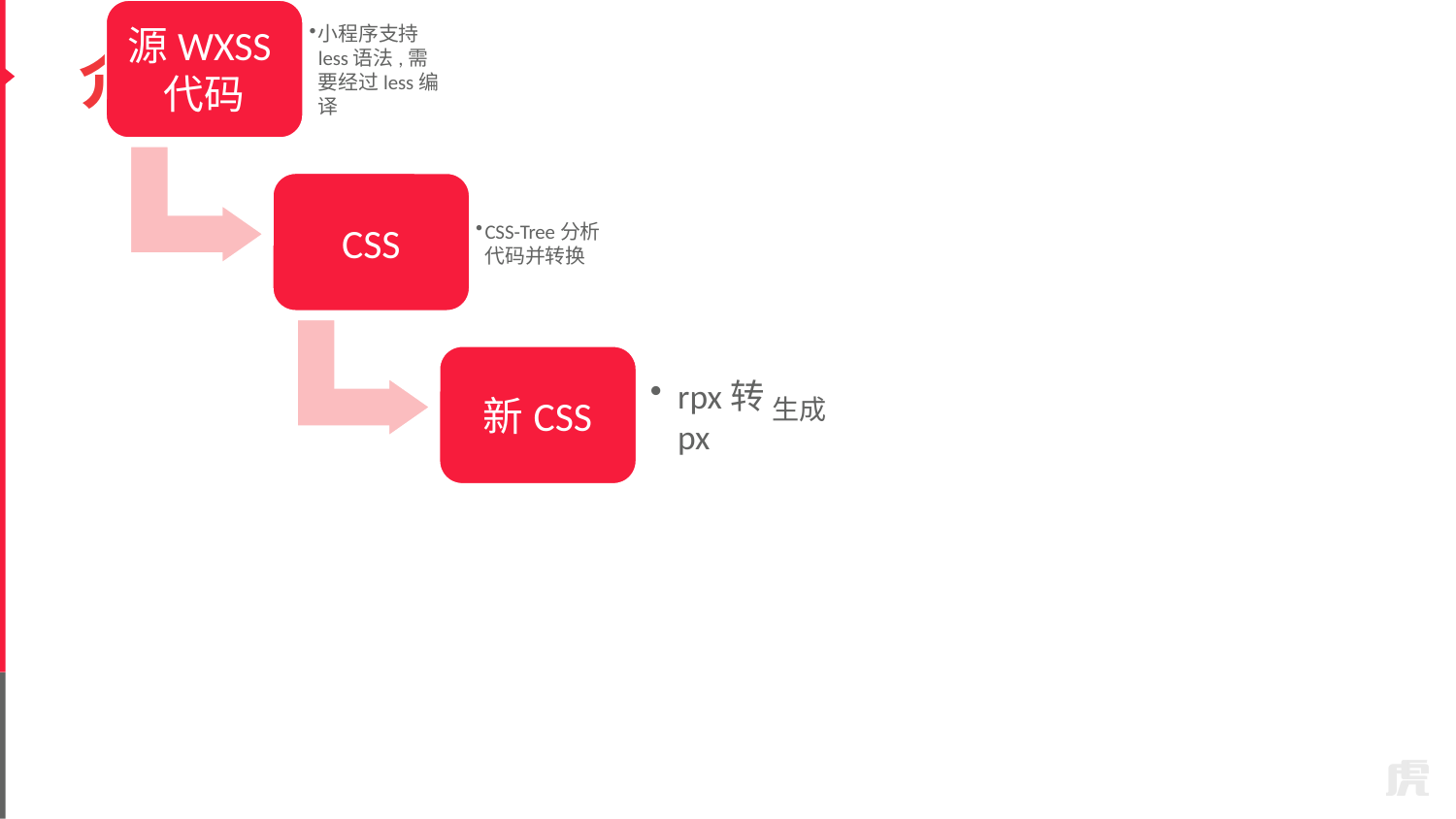

介绍

源WXSS代码
小程序支持less语法,需要经过less编译
CSS
CSS-Tree分析代码并转换
新CSS
rpx转px
生成